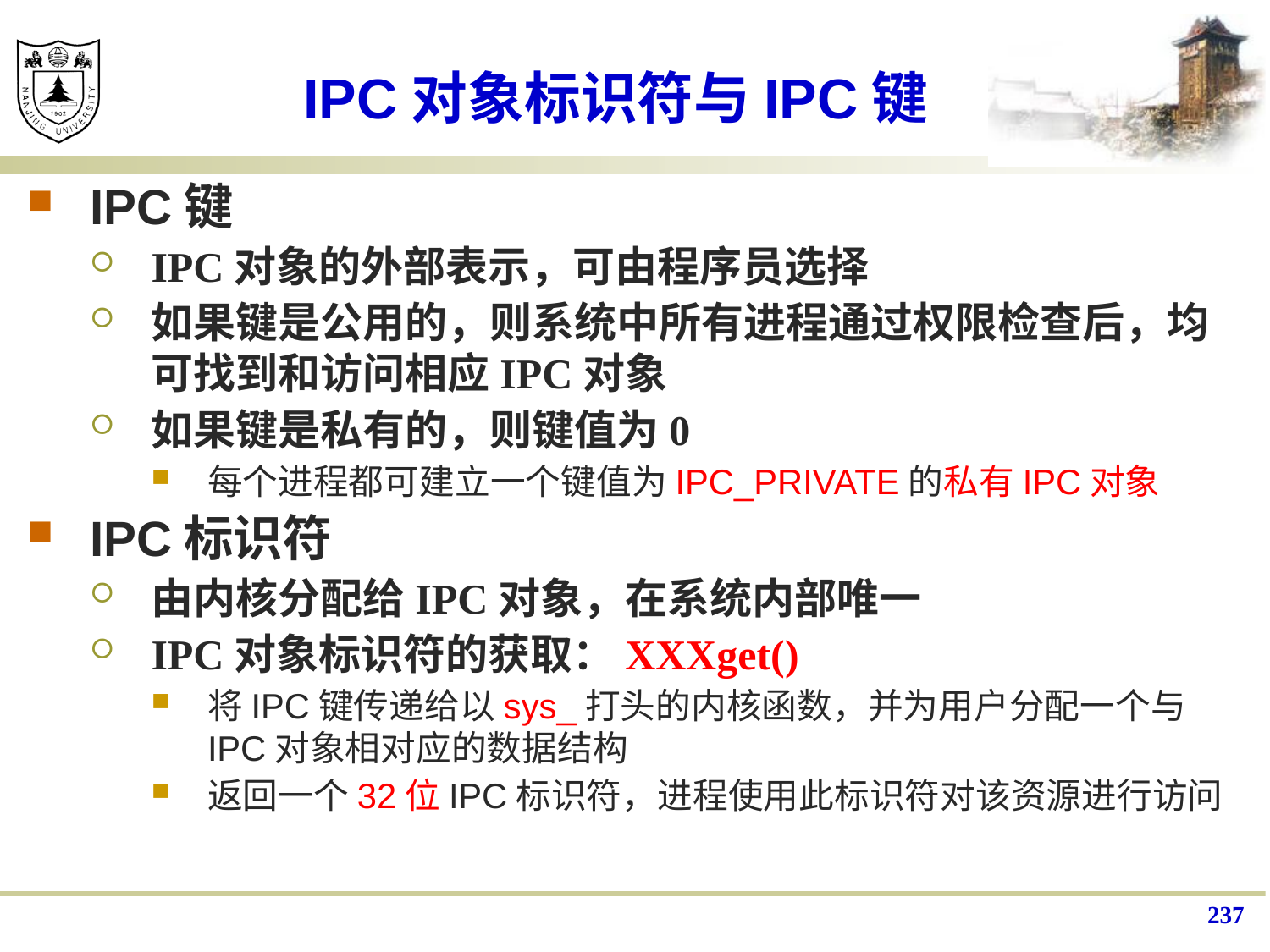

# IPC对象标识符与IPC键
IPC键
IPC对象的外部表示，可由程序员选择
如果键是公用的，则系统中所有进程通过权限检查后，均可找到和访问相应IPC对象
如果键是私有的，则键值为0
每个进程都可建立一个键值为IPC_PRIVATE的私有IPC对象
IPC标识符
由内核分配给IPC对象，在系统内部唯一
IPC对象标识符的获取：XXXget()
将IPC键传递给以sys_打头的内核函数，并为用户分配一个与IPC对象相对应的数据结构
返回一个32位IPC标识符，进程使用此标识符对该资源进行访问
237